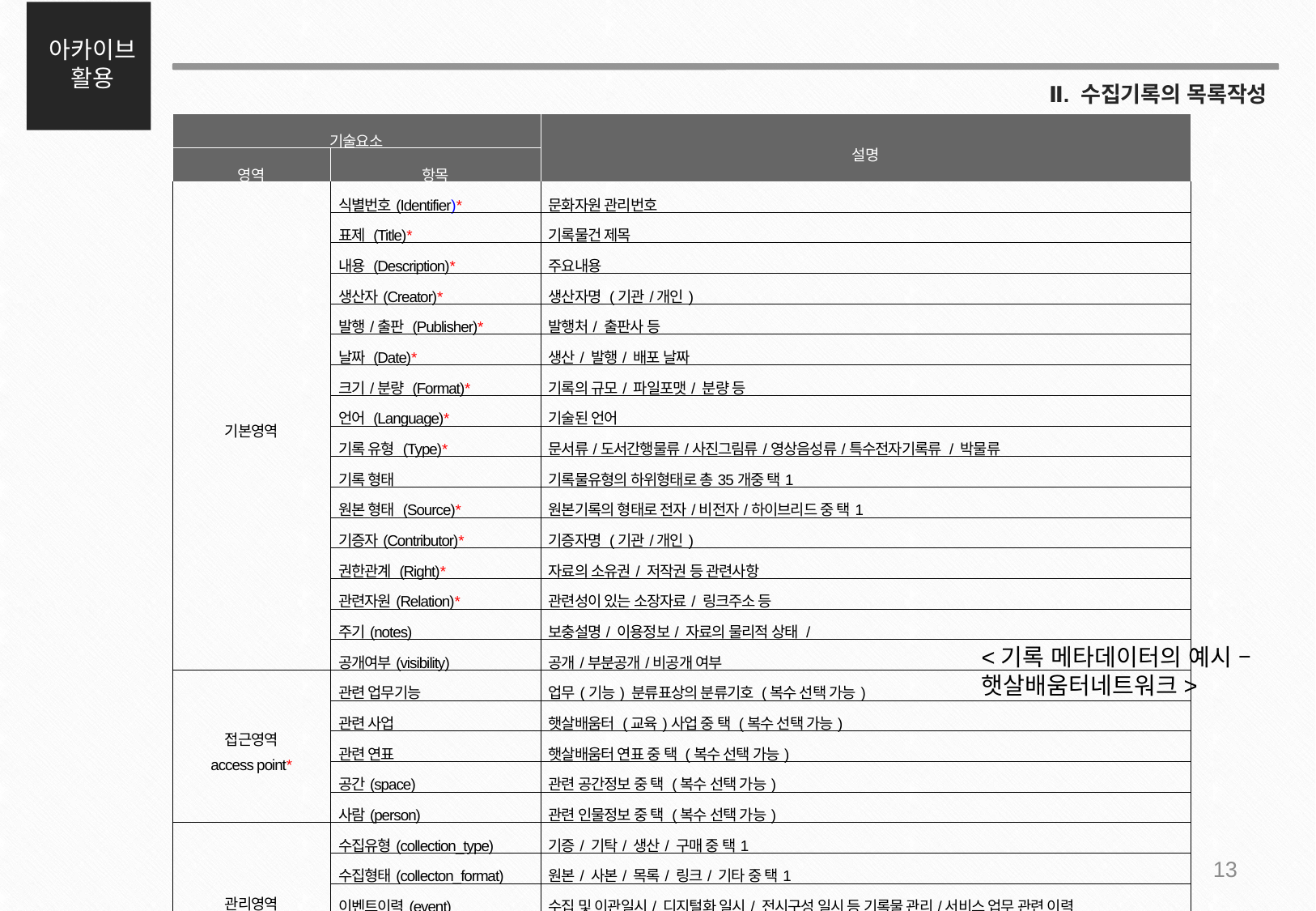

| 유형 | 특징 |
| --- | --- |
| 출처분류 | 동일 기관 내지 개인, 단체 등에 관련한 기록물을 단일 생산자와 연계해 통합성 및 생산연원에 근거하여 분류 특정 생산자의 활동과정 중에 생산된 기록물은 상호간의 연관성을 함유 출처는 기록물의 물리적, 지적 통제수단으로서 통제할 수 없을 정도로 방대한 양의 기록물 생산을 특징으로 하는 현대 기록관리 환경에서 단일 생산자를 중심으로 한 출처분류 방안은 업무 및 경제적 효율성을 가져옴 예) 프랑스의 퐁존중 원칙, 영국의 기록군 등 |
| 기능분류 | 기록물의 직접적 생산배경, 연원이 되는 업무기능과 당해 기록물의 연관성을 파악 관리함으로서 업무기능적 차원에서의 출처관리의 원칙을 구현 단위업무를 비롯한 업무기능의 분류는 해당 기록물의 생산목적과 본래의 가치를 의미. 중층적인 기록구조의 골격을 제시 기록물의 내용과 주제의 성질을 근거로 분류함으로서 업무활동의 면모를 가장 잘 반영할 수 있음 기능 및 주제 분야에 따른 검색이 매우 용이 |
| 조직분류 | 생산기관의 조직적 출처에 의한 분류 기록물의 운용 주체와 업무기능의 역사적 연관관계를 이용한 분류의 가장 일반적 방식 분류방식을 이해하기 가장 용이하면서도 기록물의 생성과 작용의 실상을 명확하게 반영하고 주제분류법의 장점을 취할 수 있는 특성 |
| 목적분류 | 업무의 최종 목적에 따라 기록물을 분류 주제 분류와 비슷한 개념임 |
| 주제분류 | 기록물 주제에 따라 분류 출처기관과 원질서를 크게 고려하지 않음 특정 주제와 관련한 기록을 한눈에 살펴볼 수 있음 예) 듀이의 십진분류법, 카뮤-다누의 분류법 |
| 시대분류 | 일반적으로 조직 및 기관의 업무활동은 연도별로 기획되고 수행되어 종결되므로 연도별 특성을 이해하기에 유용 |
| 기록유형분류 | 기록의 유형에 따라 분류 비전자기록의 경우 대부분 유형별로 서고에 보존. 유형분류체계는 서고정리에 용이 전시 등 기록물 활용시 검색에 용이한 분류체계임 |

아카이브 활용

Ⅱ. 수집기록의 목록작성
| 기술요소 |  | 설명 |
| --- | --- | --- |
| 영역 | 항목 |  |
| 기본영역 | 식별번호(Identifier)\* | 문화자원 관리번호 |
|  | 표제 (Title)\* | 기록물건 제목 |
|  | 내용 (Description)\* | 주요내용 |
|  | 생산자(Creator)\* | 생산자명 (기관/개인) |
|  | 발행/출판 (Publisher)\* | 발행처/ 출판사 등 |
|  | 날짜 (Date)\* | 생산/ 발행/ 배포 날짜 |
|  | 크기/분량 (Format)\* | 기록의 규모/ 파일포맷/ 분량 등 |
|  | 언어 (Language)\* | 기술된 언어 |
|  | 기록 유형 (Type)\* | 문서류/도서간행물류/사진그림류/영상음성류/특수전자기록류 / 박물류 |
|  | 기록 형태 | 기록물유형의 하위형태로 총35개중 택1 |
|  | 원본 형태 (Source)\* | 원본기록의 형태로 전자/비전자/하이브리드 중 택1 |
|  | 기증자(Contributor)\* | 기증자명 (기관/개인) |
|  | 권한관계 (Right)\* | 자료의 소유권/ 저작권 등 관련사항 |
|  | 관련자원(Relation)\* | 관련성이 있는 소장자료/ 링크주소 등 |
|  | 주기(notes) | 보충설명/ 이용정보/ 자료의 물리적 상태 / |
|  | 공개여부(visibility) | 공개/부분공개/비공개 여부 |
| 접근영역 access point\* | 관련 업무기능 | 업무(기능) 분류표상의 분류기호 (복수 선택 가능) |
|  | 관련 사업 | 햇살배움터 (교육)사업 중 택 (복수 선택 가능) |
|  | 관련 연표 | 햇살배움터 연표 중 택 (복수 선택 가능) |
|  | 공간(space) | 관련 공간정보 중 택 (복수 선택 가능) |
|  | 사람(person) | 관련 인물정보 중 택 (복수 선택 가능) |
| 관리영역 | 수집유형(collection\_type) | 기증/ 기탁/ 생산/ 구매 중 택1 |
|  | 수집형태(collecton\_format) | 원본/ 사본/ 목록/ 링크/ 기타 중 택1 |
|  | 이벤트이력(event) | 수집 및 이관일시/ 디지털화 일시/ 전시구성 일시 등 기록물 관리/서비스 업무 관련 이력 |
|  | 기술일시(described\_date) | 기술 최초일시/ 수정일시 등 |
|  | 기술자(describer) | 기술 등록자/ 수정자 등 |
<기록 메타데이터의 예시 – 햇살배움터네트워크>
13